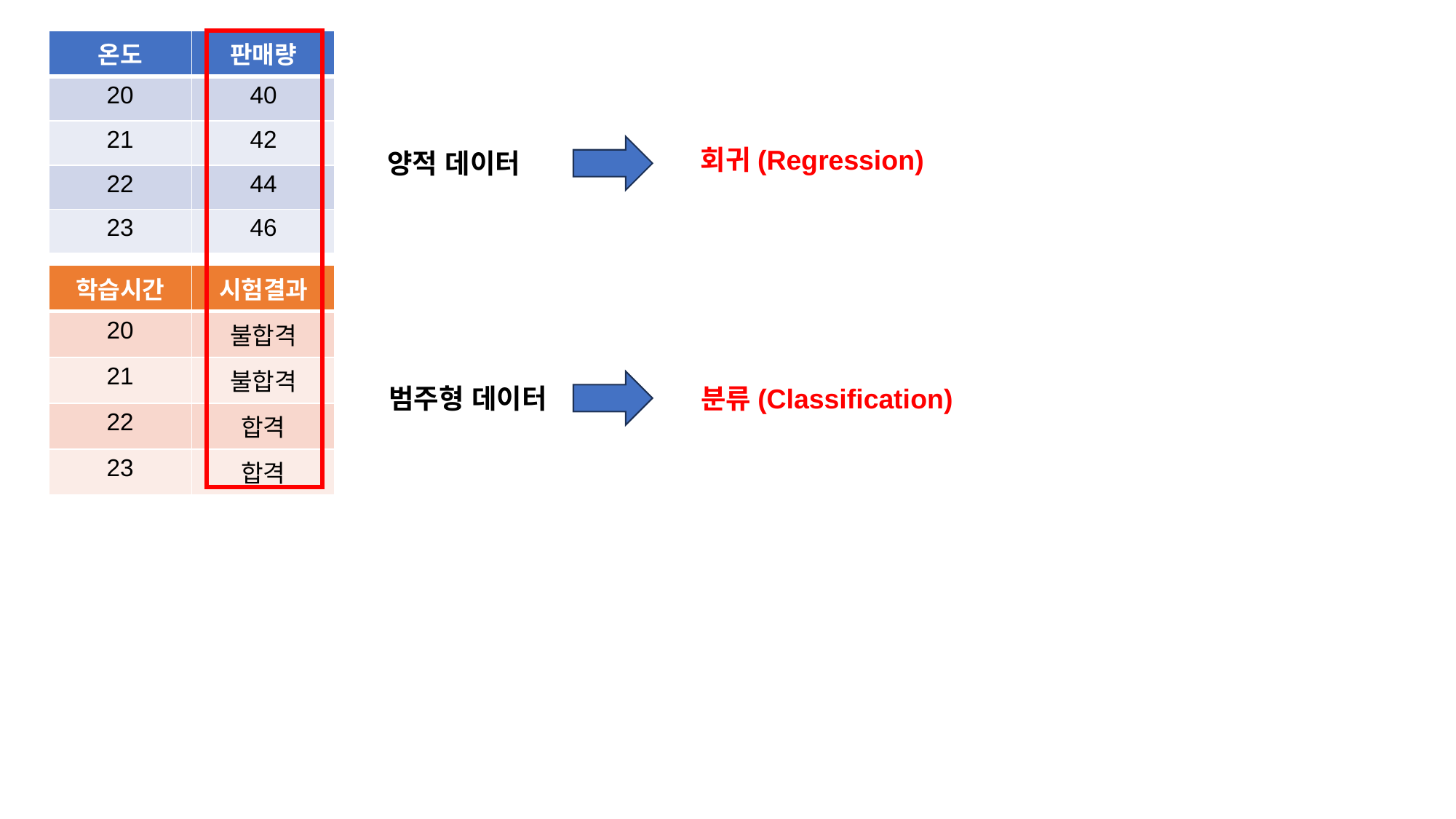

| 온도 | 판매량 |
| --- | --- |
| 20 | 40 |
| 21 | 42 |
| 22 | 44 |
| 23 | 46 |

회귀(Regression)
양적 데이터
| 학습시간 | 시험결과 |
| --- | --- |
| 20 | 불합격 |
| 21 | 불합격 |
| 22 | 합격 |
| 23 | 합격 |

범주형 데이터
분류(Classification)